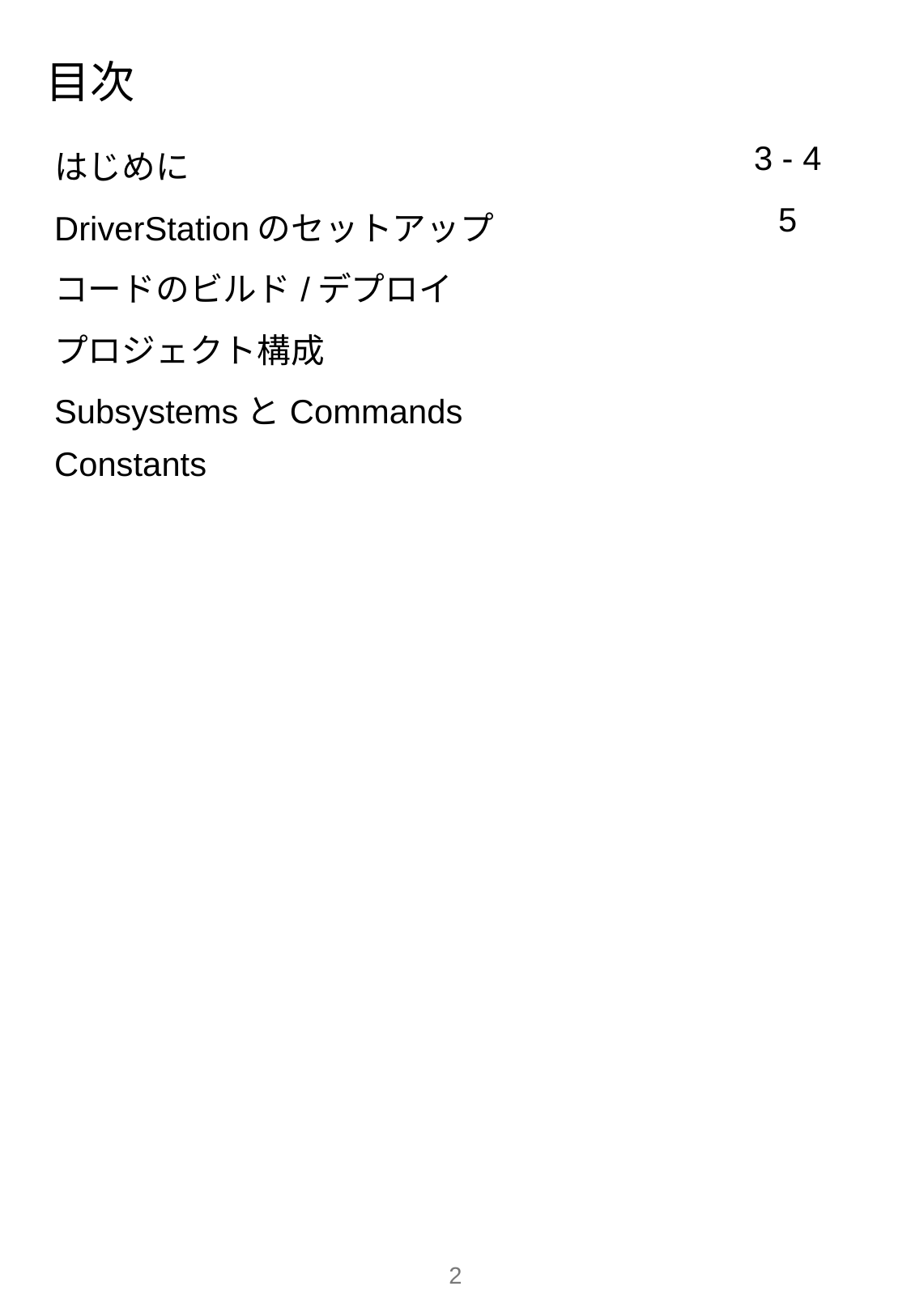

# 目次
| はじめに | 3 - 4 |
| --- | --- |
| DriverStationのセットアップ | 5 |
| コードのビルド/デプロイ |  |
| プロジェクト構成 |  |
| SubsystemsとCommands |  |
| Constants |  |
2